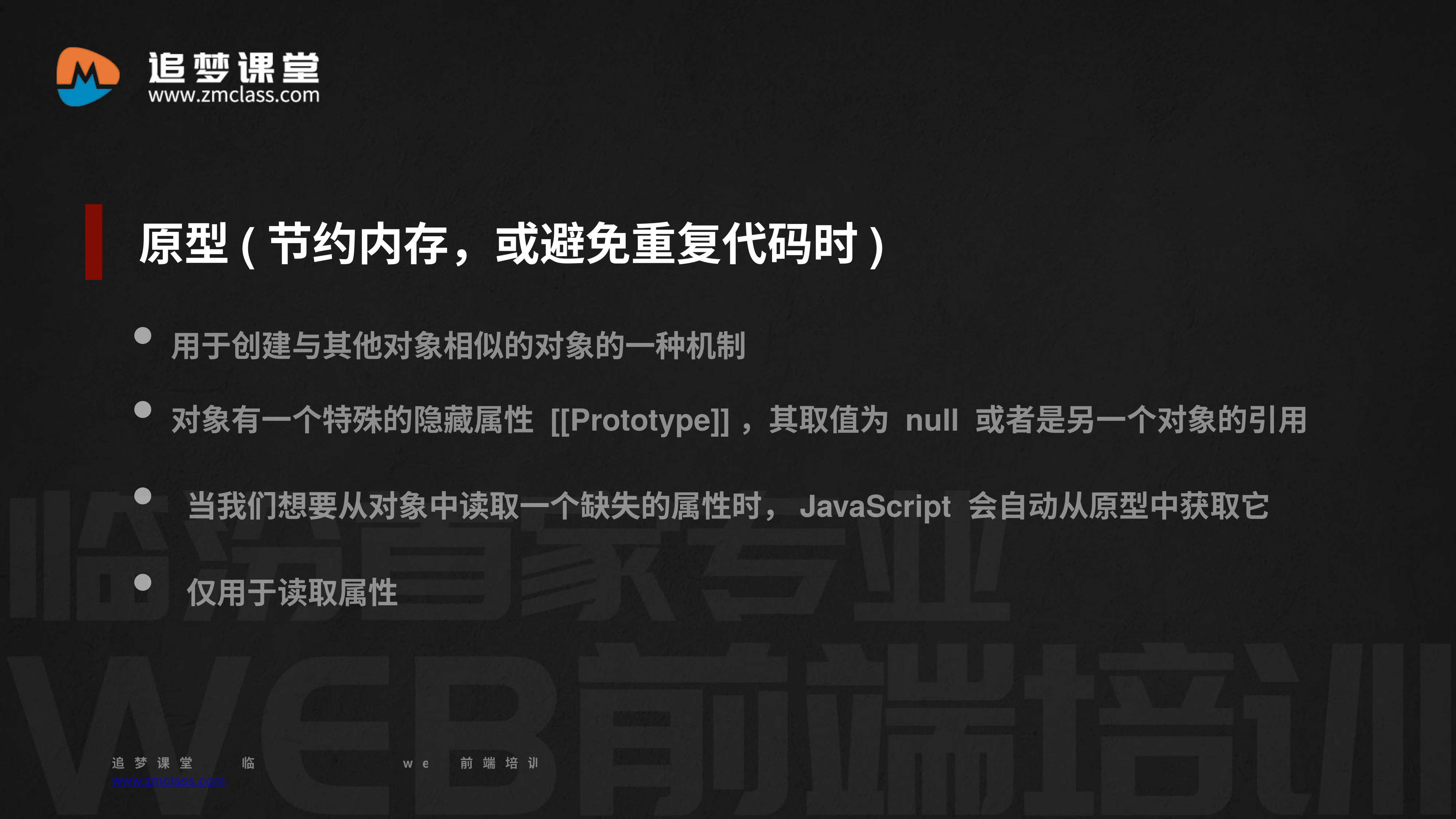

原型(节约内存，或避免重复代码时)
用于创建与其他对象相似的对象的一种机制

对象有一个特殊的隐藏属性 [[Prototype]]，其取值为 null 或者是另一个对象的引用

 当我们想要从对象中读取一个缺失的属性时，JavaScript 会自动从原型中获取它

 仅用于读取属性

追梦课堂   临汾首家专业的web前端培训机构                                                          www.zmclass.com
4